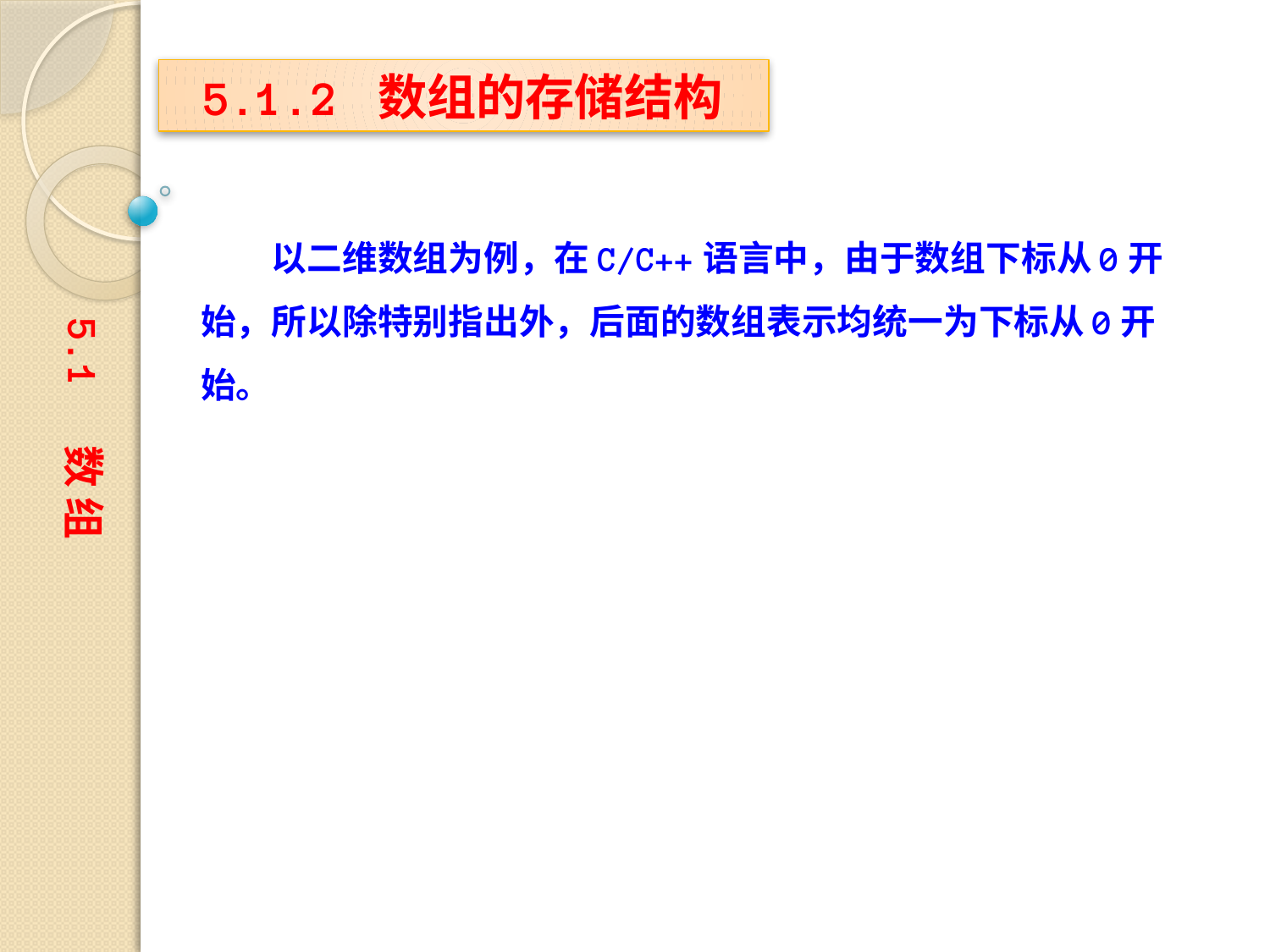

5.1.2 数组的存储结构
　　以二维数组为例，在C/C++语言中，由于数组下标从0开始，所以除特别指出外，后面的数组表示均统一为下标从0开始。
5.1  数 组